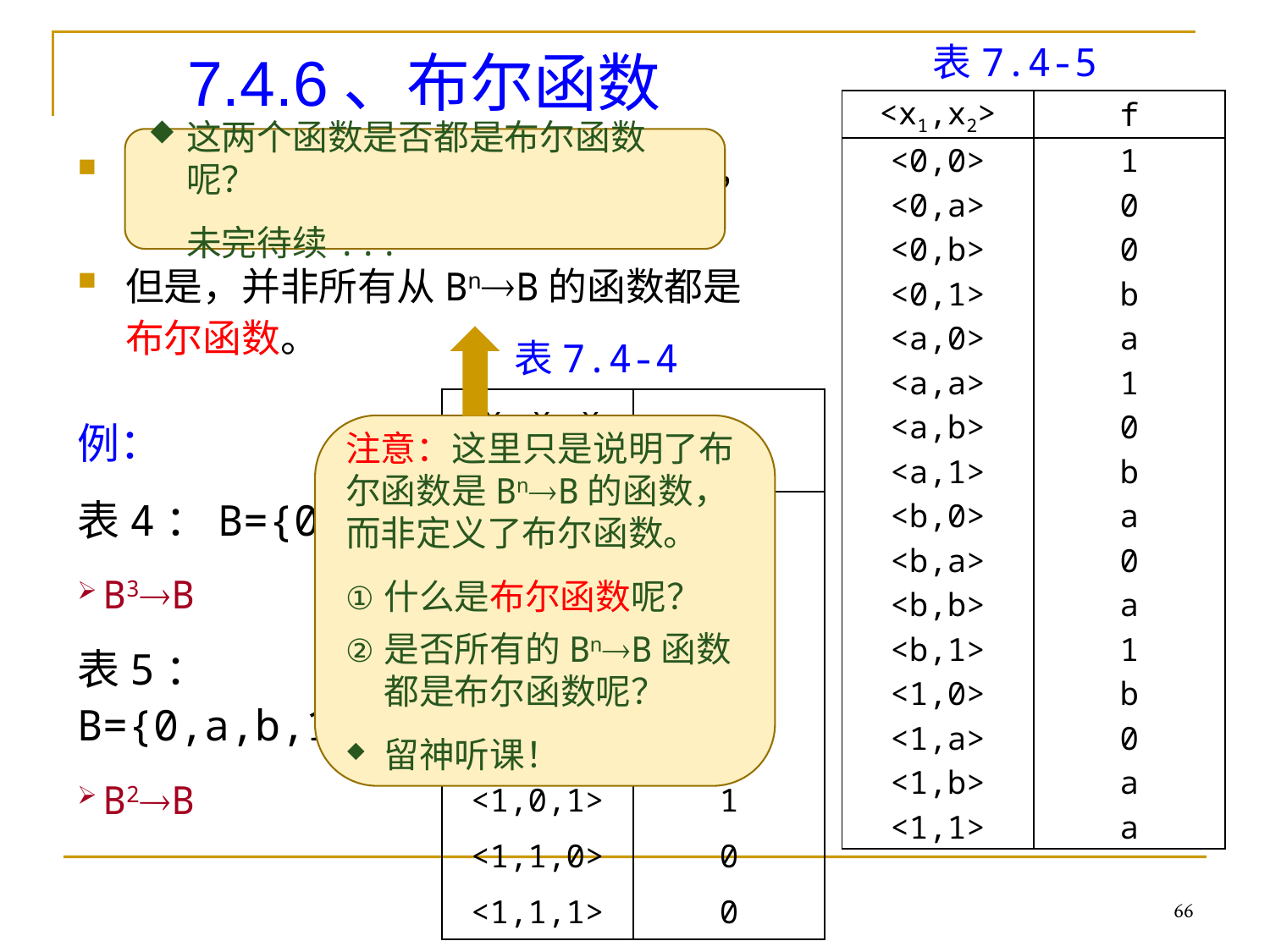

表7.4-5
# 7.4.6、布尔函数
| <x1,x2> | f |
| --- | --- |
| <0,0> | 1 |
| <0,a> | 0 |
| <0,b> | 0 |
| <0,1> | b |
| <a,0> | a |
| <a,a> | 1 |
| <a,b> | 0 |
| <a,1> | b |
| <b,0> | a |
| <b,a> | 0 |
| <b,b> | a |
| <b,1> | 1 |
| <1,0> | b |
| <1,a> | 0 |
| <1,b> | a |
| <1,1> | a |
这两个函数是否都是布尔函数呢？
未完待续...
<B,*,⊕,’,0,1>是一个布尔代数，布尔函数是一个从Bn到B的函数；
但是，并非所有从Bn→B的函数都是布尔函数。
表7.4-4

注意：这里只是说明了布尔函数是Bn→B的函数，而非定义了布尔函数。
什么是布尔函数呢？
是否所有的Bn→B函数都是布尔函数呢？
留神听课！
| <x1,x2,x3> | f |
| --- | --- |
| <0,0,0> | 1 |
| <0,0,1> | 0 |
| <0,1,0> | 1 |
| <0,1,1> | 0 |
| <1,0,0> | 1 |
| <1,0,1> | 1 |
| <1,1,0> | 0 |
| <1,1,1> | 0 |
例：
表4：B={0,1}
B3→B
表5：B={0,a,b,1}
B2→B
66